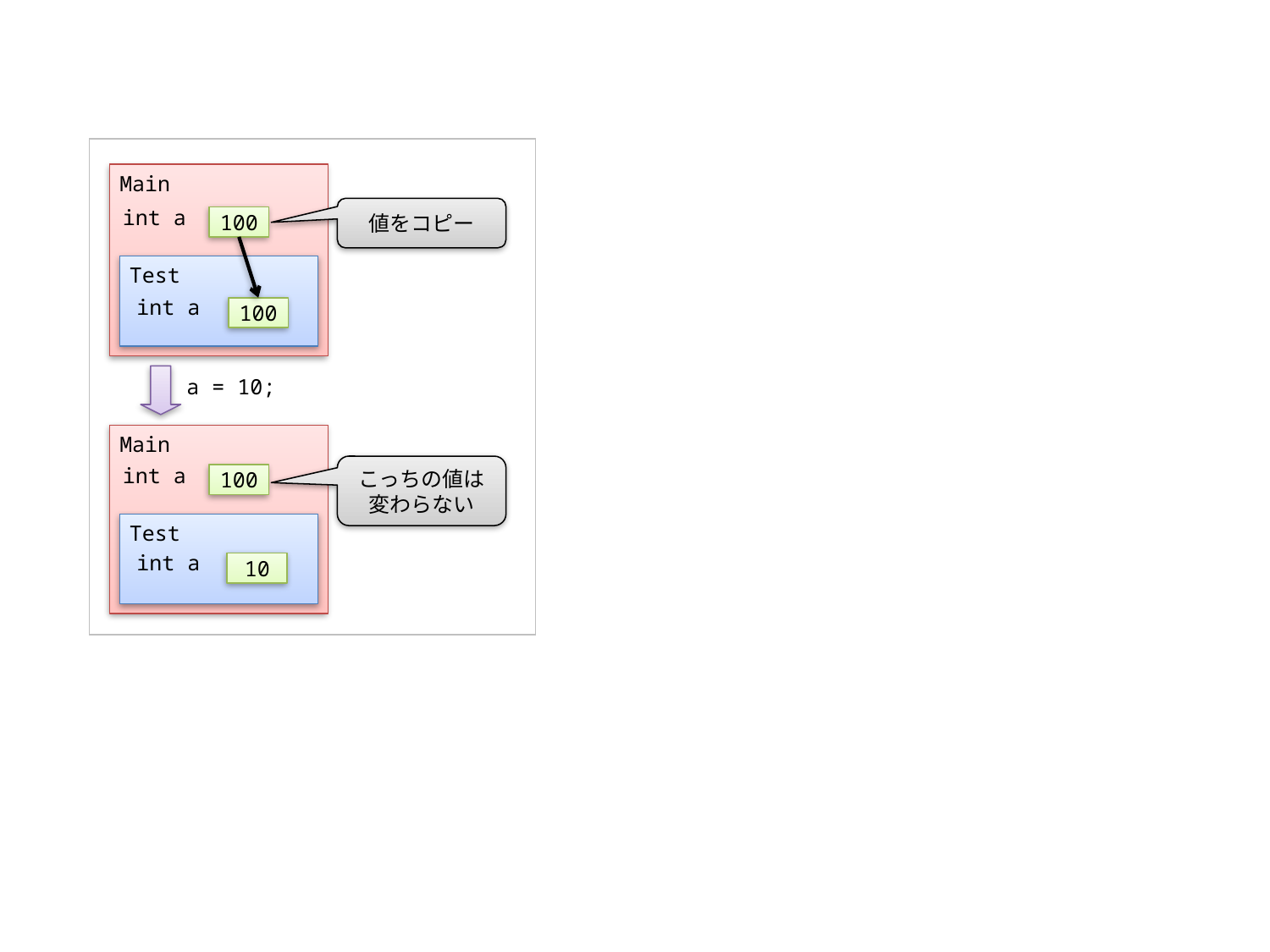

Main
int a
値をコピー
100
Test

int a
100

a = 10;
Main

こっちの値は変わらない
int a
100
Test

int a
10